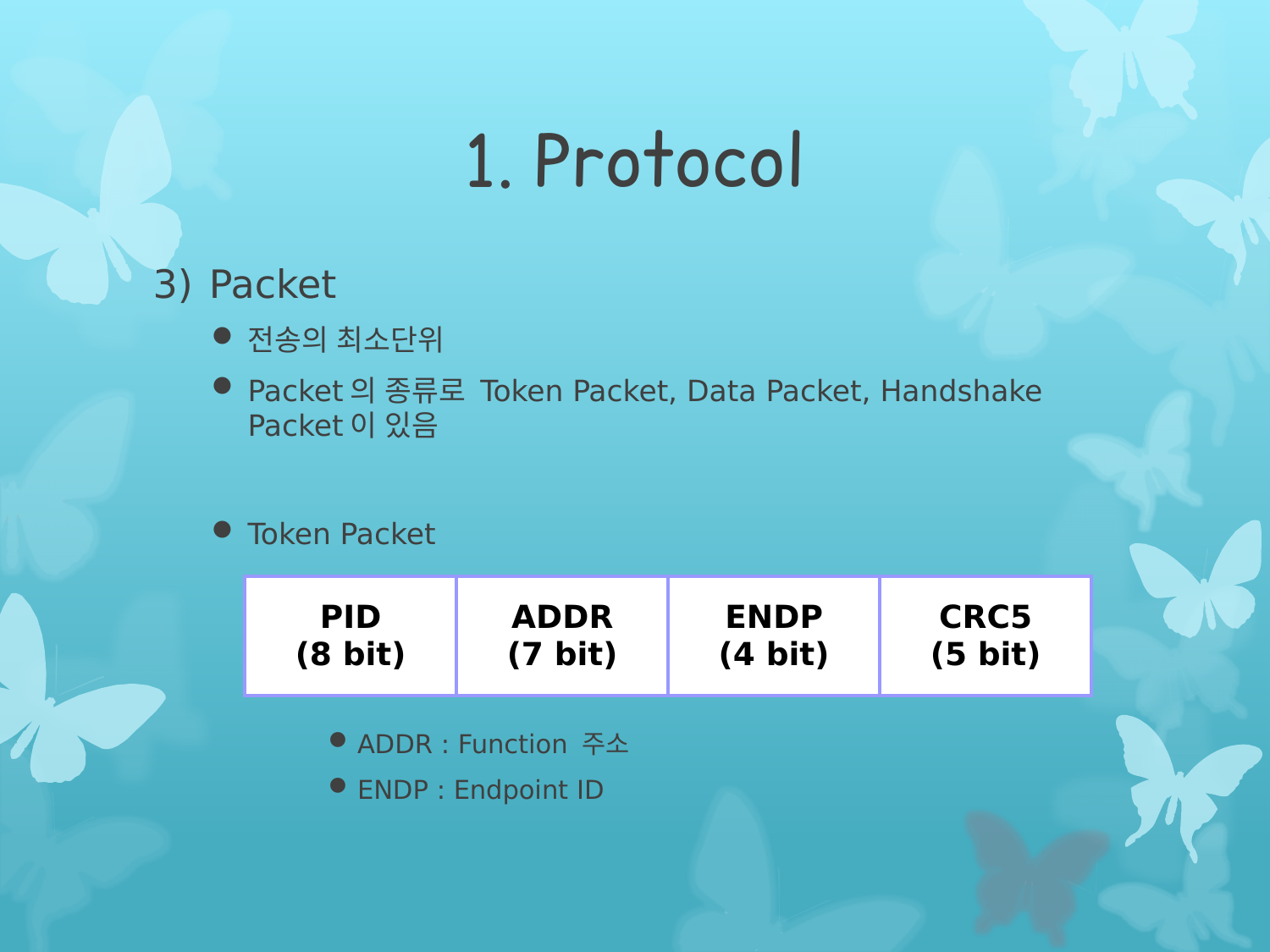

# 1. Protocol
 Packet
전송의 최소단위
Packet의 종류로 Token Packet, Data Packet, Handshake Packet이 있음

Token Packet

ADDR : Function 주소
ENDP : Endpoint ID
| PID (8 bit) | ADDR (7 bit) | ENDP (4 bit) | CRC5 (5 bit) |
| --- | --- | --- | --- |